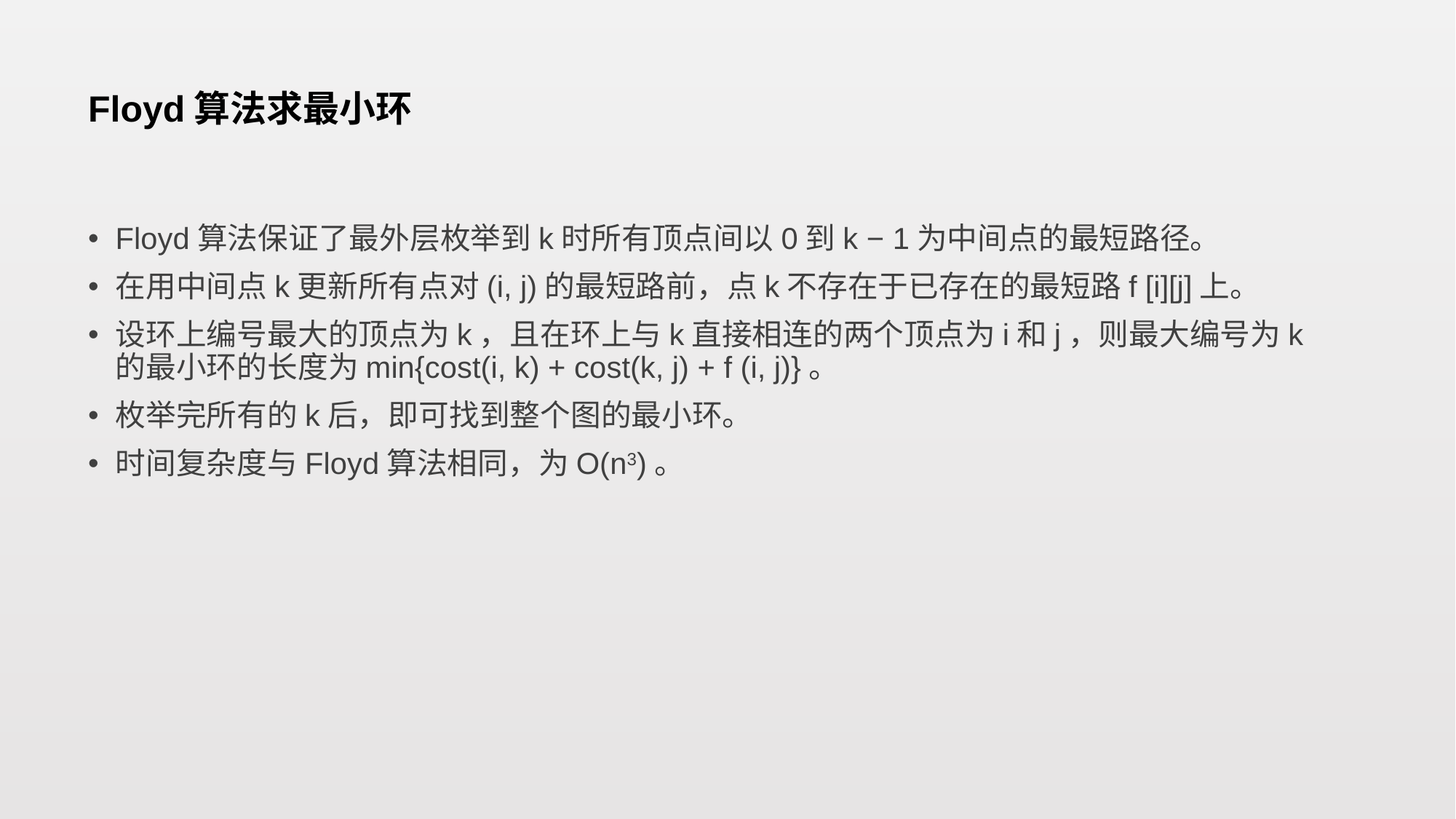

# Floyd算法求最小环
Floyd算法保证了最外层枚举到k时所有顶点间以0到k − 1为中间点的最短路径。
在用中间点k更新所有点对(i, j)的最短路前，点k不存在于已存在的最短路f [i][j]上。
设环上编号最大的顶点为k，且在环上与k直接相连的两个顶点为i和j，则最大编号为k的最小环的长度为min{cost(i, k) + cost(k, j) + f (i, j)}。
枚举完所有的k后，即可找到整个图的最小环。
时间复杂度与Floyd算法相同，为O(n3)。